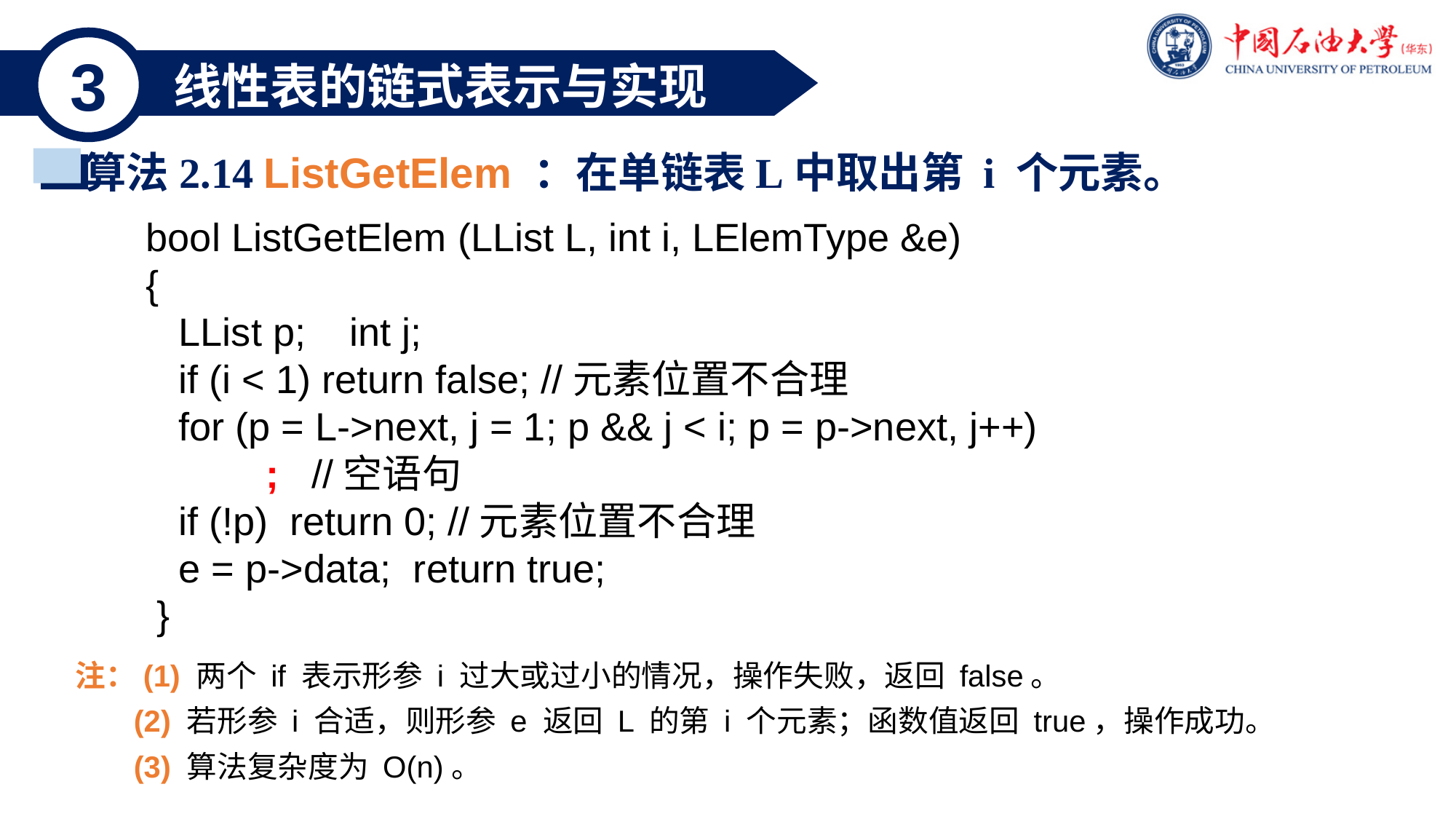

3
线性表的链式表示与实现
算法2.14 ListGetElem ：在单链表L中取出第 i 个元素。

bool ListGetElem (LList L, int i, LElemType &e)
{
   LList p;    int j;
   if (i < 1) return false; //元素位置不合理
   for (p = L->next, j = 1; p && j < i; p = p->next, j++)
           ;   //空语句
   if (!p)  return 0; //元素位置不合理
   e = p->data;  return true;
 }
注：(1) 两个 if 表示形参 i 过大或过小的情况，操作失败，返回 false。
       (2) 若形参 i 合适，则形参 e 返回 L 的第 i 个元素；函数值返回 true，操作成功。
       (3) 算法复杂度为 O(n)。